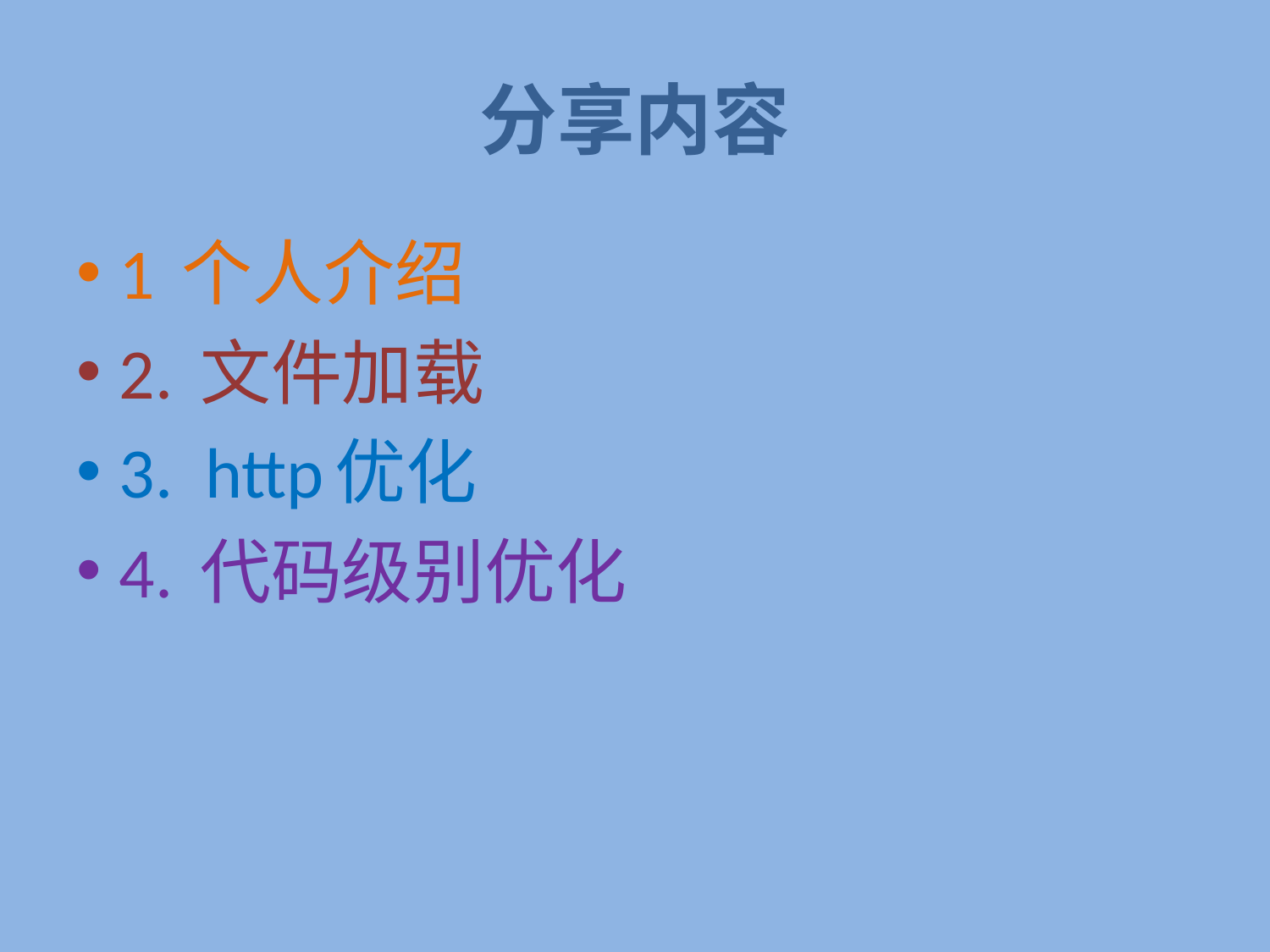

# 分享内容
1 个人介绍
2. 文件加载
3.  http优化
4. 代码级别优化